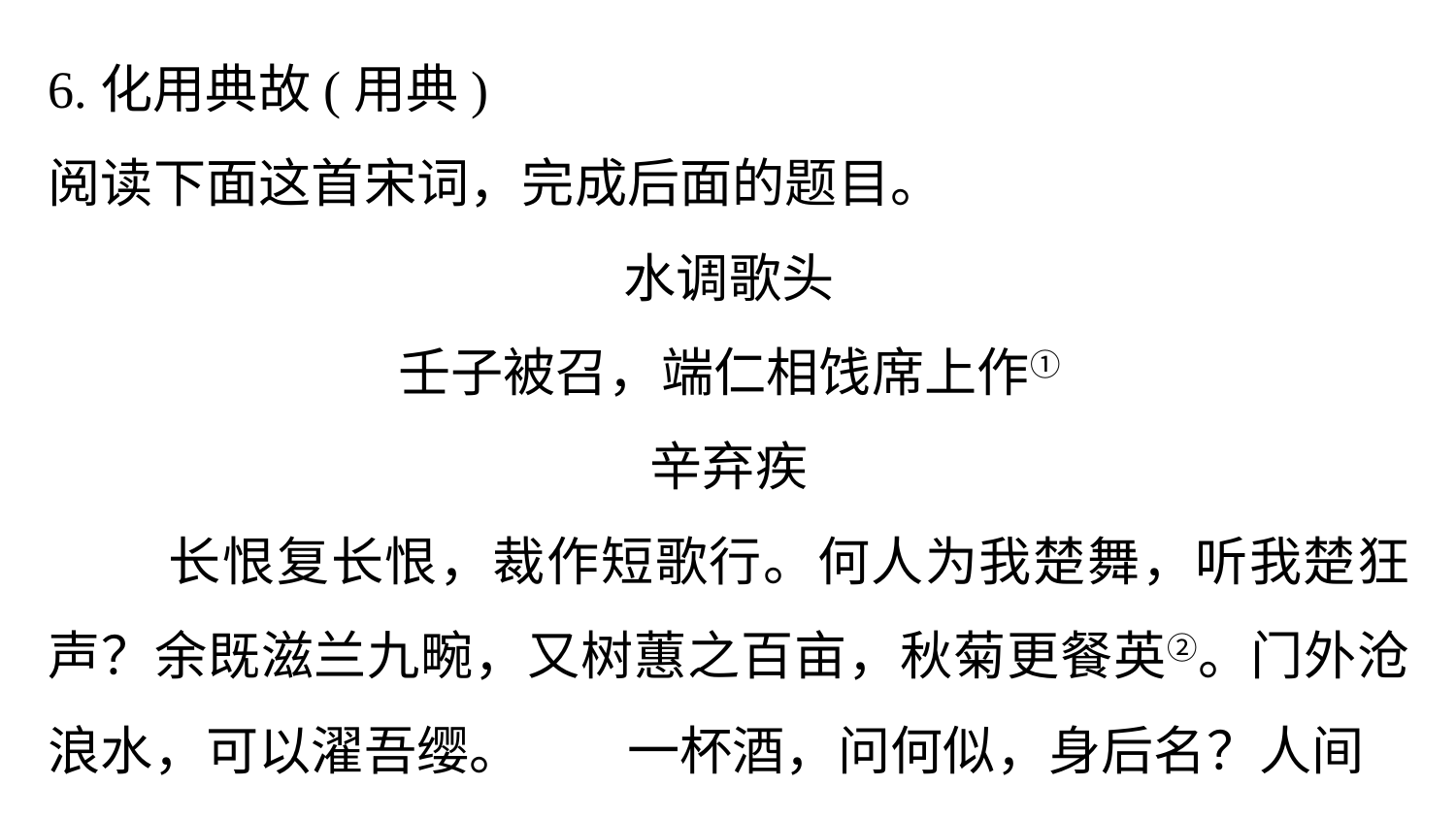

6.化用典故(用典)
阅读下面这首宋词，完成后面的题目。
水调歌头
壬子被召，端仁相饯席上作①
辛弃疾
        长恨复长恨，裁作短歌行。何人为我楚舞，听我楚狂声？余既滋兰九畹，又树蕙之百亩，秋菊更餐英②。门外沧浪水，可以濯吾缨。　　一杯酒，问何似，身后名？人间